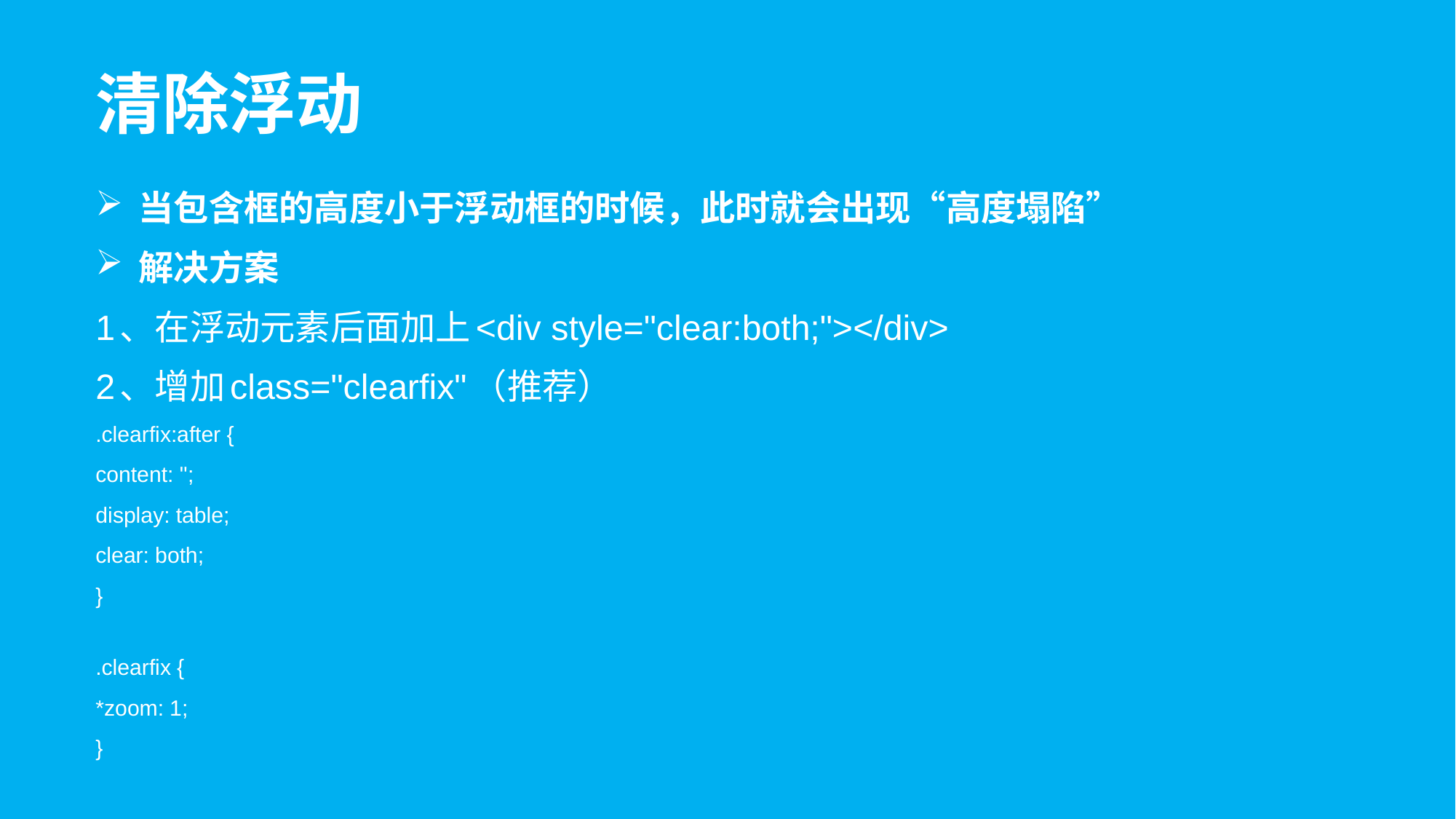

# 清除浮动
当包含框的高度小于浮动框的时候，此时就会出现“高度塌陷”
解决方案
1、在浮动元素后面加上<div style="clear:both;"></div>
2、增加class="clearfix"（推荐）
.clearfix:after {
content: '';
display: table;
clear: both;
}
.clearfix {
*zoom: 1;
}